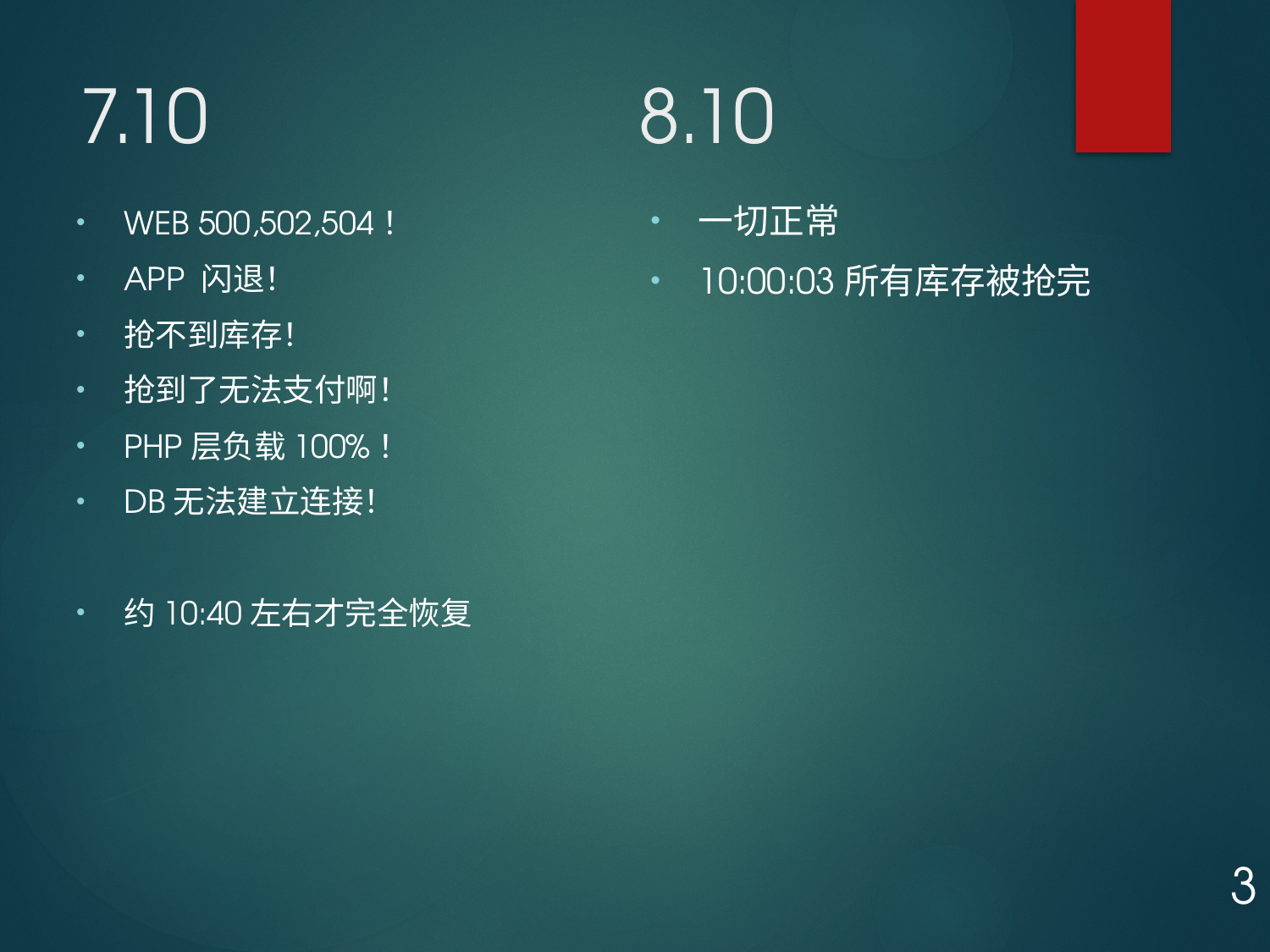

# 7.10                     8.10
一切正常
10:00:03所有库存被抢完
WEB 500,502,504！
APP 闪退！
抢不到库存！
抢到了无法支付啊！
PHP层负载100%！
DB无法建立连接！

约10:40左右才完全恢复
3